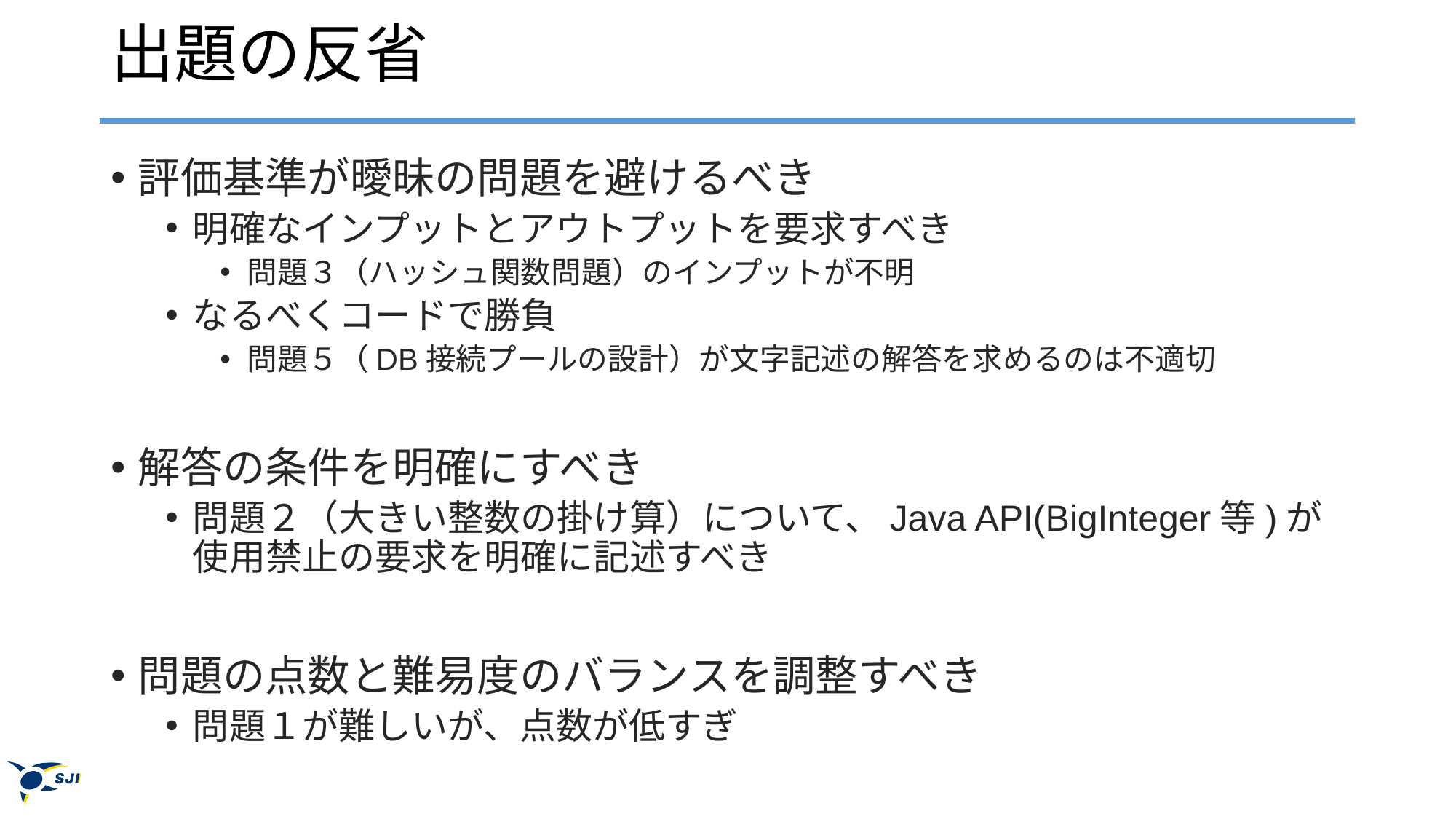

# 出題の反省
評価基準が曖昧の問題を避けるべき
明確なインプットとアウトプットを要求すべき
問題３（ハッシュ関数問題）のインプットが不明
なるべくコードで勝負
問題５（DB接続プールの設計）が文字記述の解答を求めるのは不適切

解答の条件を明確にすべき
問題２（大きい整数の掛け算）について、Java API(BigInteger等)が使用禁止の要求を明確に記述すべき

問題の点数と難易度のバランスを調整すべき
問題１が難しいが、点数が低すぎ